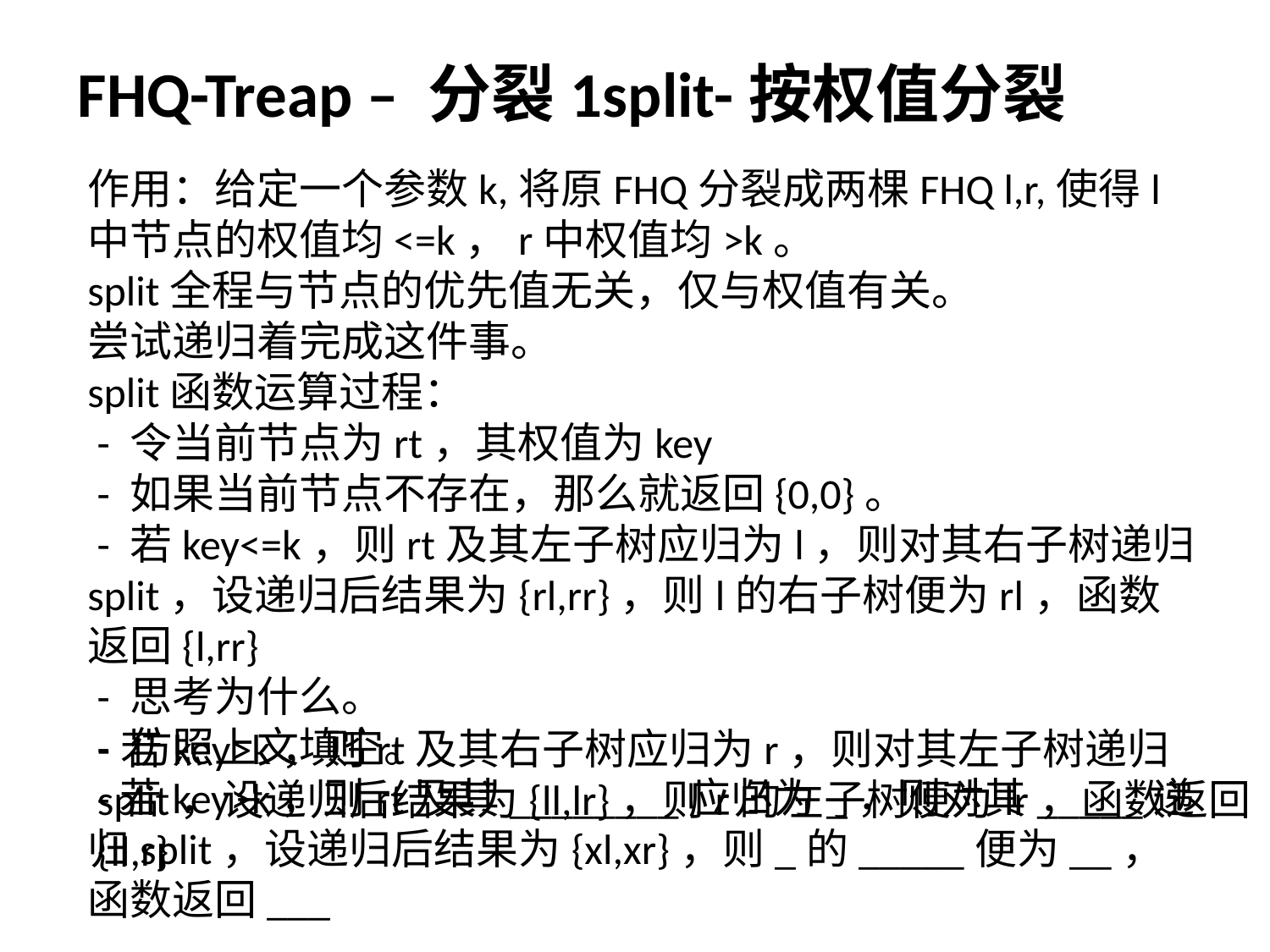

# FHQ-Treap – 分裂1split-按权值分裂
作用：给定一个参数k,将原FHQ分裂成两棵FHQ l,r,使得l中节点的权值均<=k，r中权值均>k。
split全程与节点的优先值无关，仅与权值有关。
尝试递归着完成这件事。
split函数运算过程：
 - 令当前节点为rt，其权值为key
 - 如果当前节点不存在，那么就返回{0,0}。
 - 若key<=k，则rt及其左子树应归为l，则对其右子树递归split，设递归后结果为{rl,rr}，则l的右子树便为rl，函数返回{l,rr}
 - 思考为什么。
 - 仿照上文填空。
 -若key>k，则rt及其________应归为_，则对其_____递归split，设递归后结果为{xl,xr}，则_的_____便为__，函数返回___

-若key>k，则rt及其右子树应归为r，则对其左子树递归split，设递归后结果为{ll,lr}，则r的左子树便为lr，函数返回{ll,r}